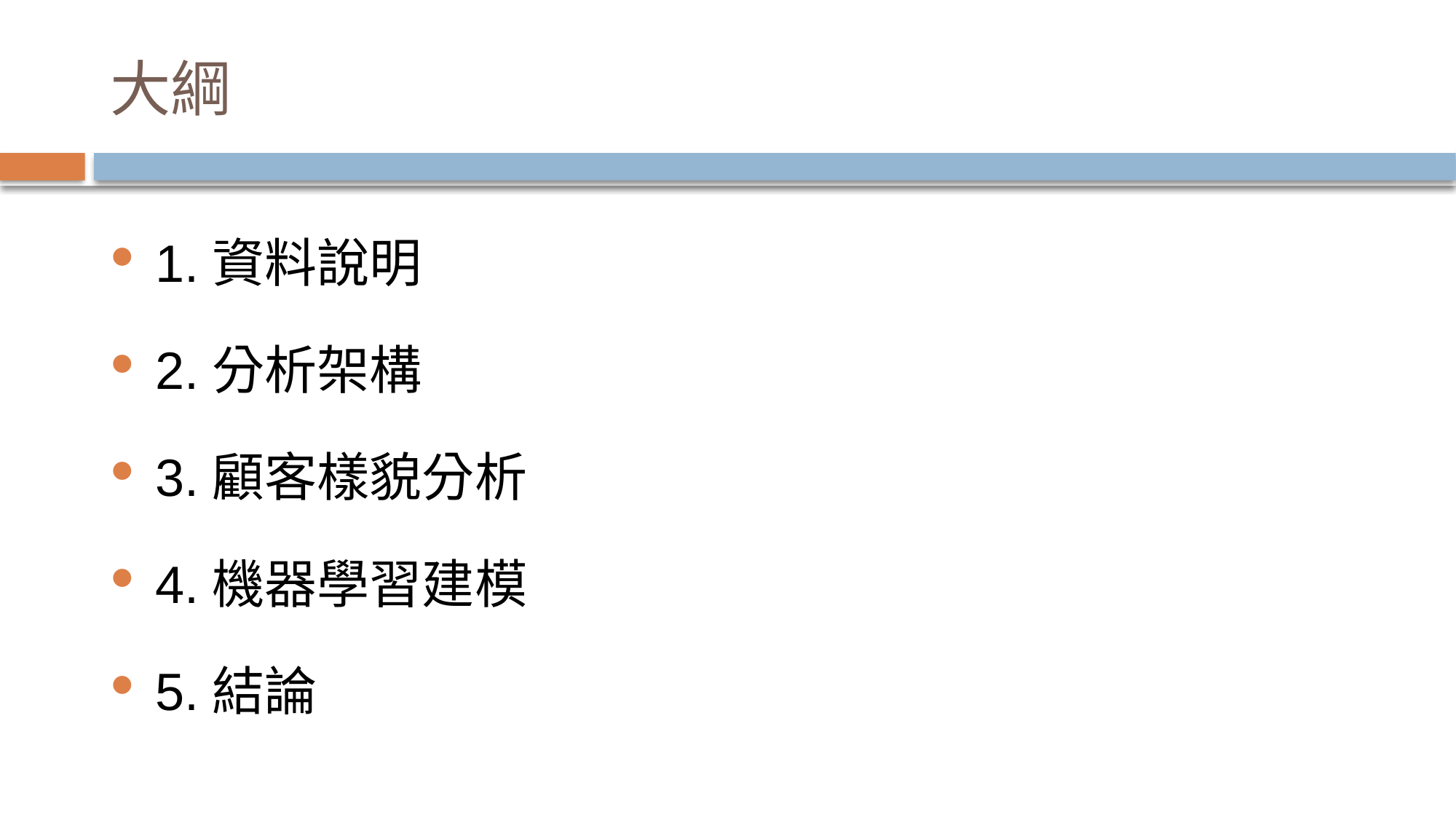

# 大綱
1.資料說明
2.分析架構
3.顧客樣貌分析
4.機器學習建模
5.結論